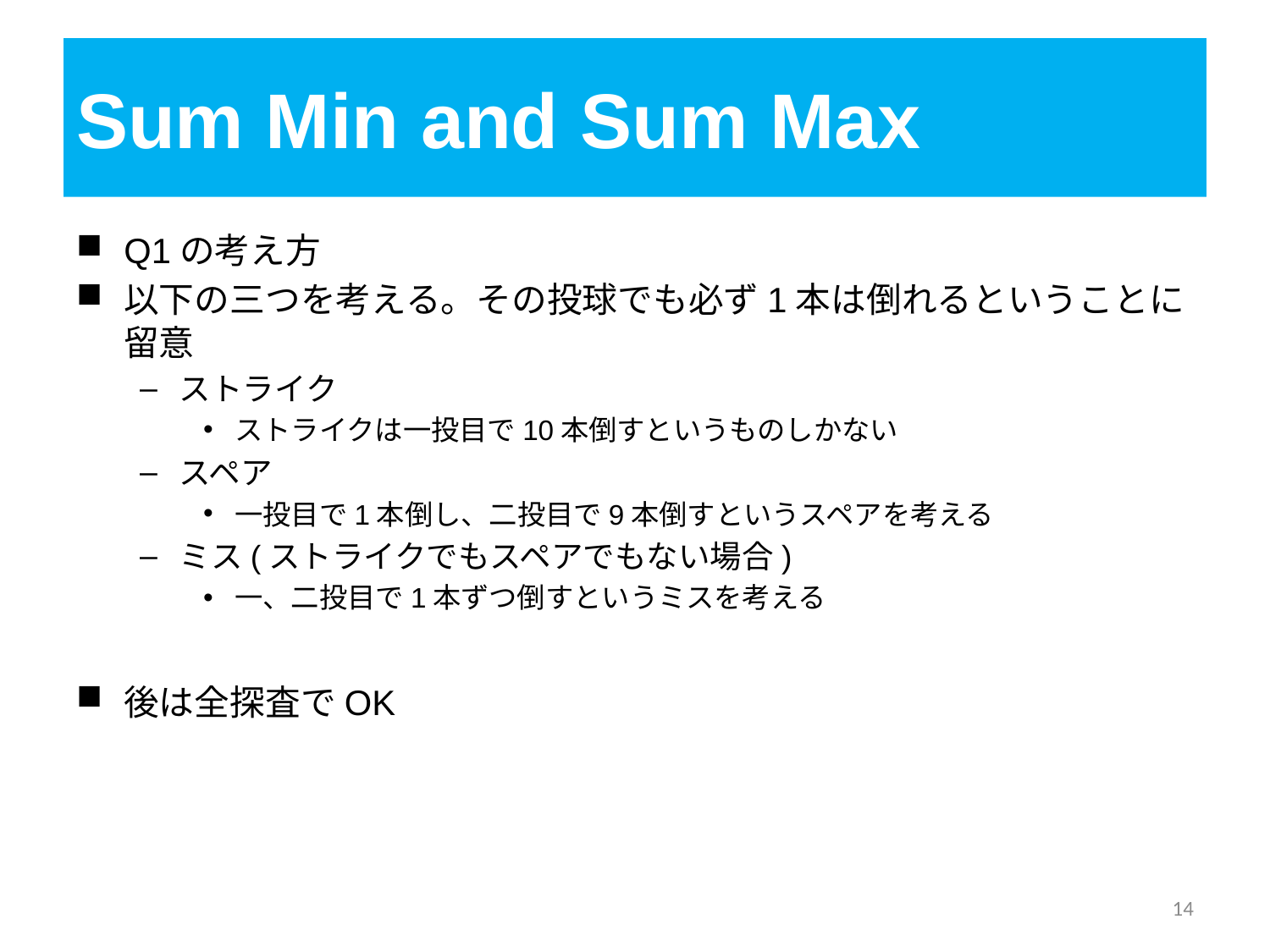

# Sum Min and Sum Max
Q1の考え方
以下の三つを考える。その投球でも必ず1本は倒れるということに留意
ストライク
ストライクは一投目で10本倒すというものしかない
スペア
一投目で1本倒し、二投目で9本倒すというスペアを考える
ミス(ストライクでもスペアでもない場合)
一、二投目で1本ずつ倒すというミスを考える

後は全探査でOK

14